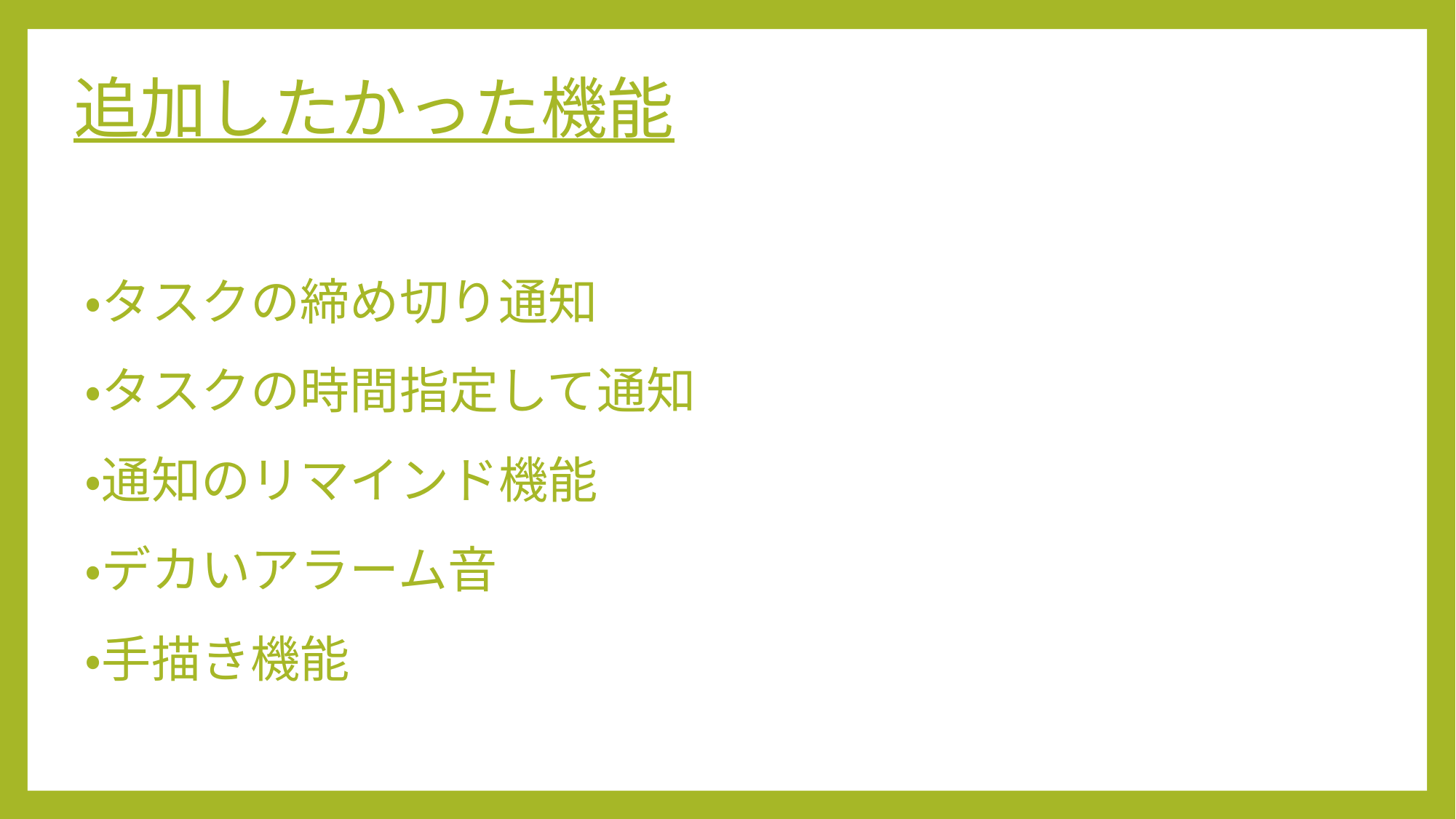

追加したかった機能
・タスクの締め切り通知
・タスクの時間指定して通知
・通知のリマインド機能
・デカいアラーム音
・手描き機能